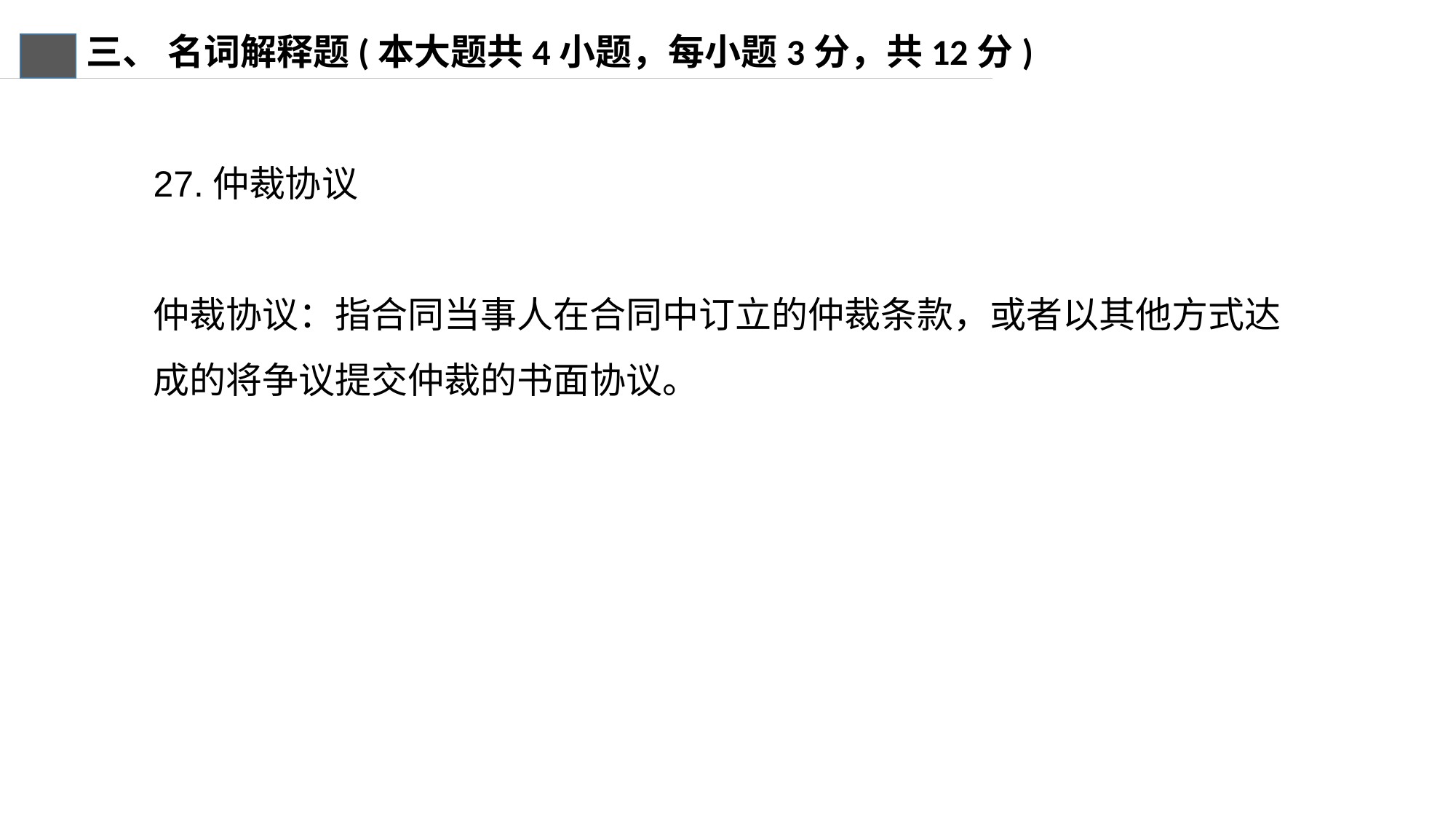

三、 名词解释题(本大题共4小题，每小题3分，共12分)

27.仲裁协议

仲裁协议：指合同当事人在合同中订立的仲裁条款，或者以其他方式达成的将争议提交仲裁的书面协议。